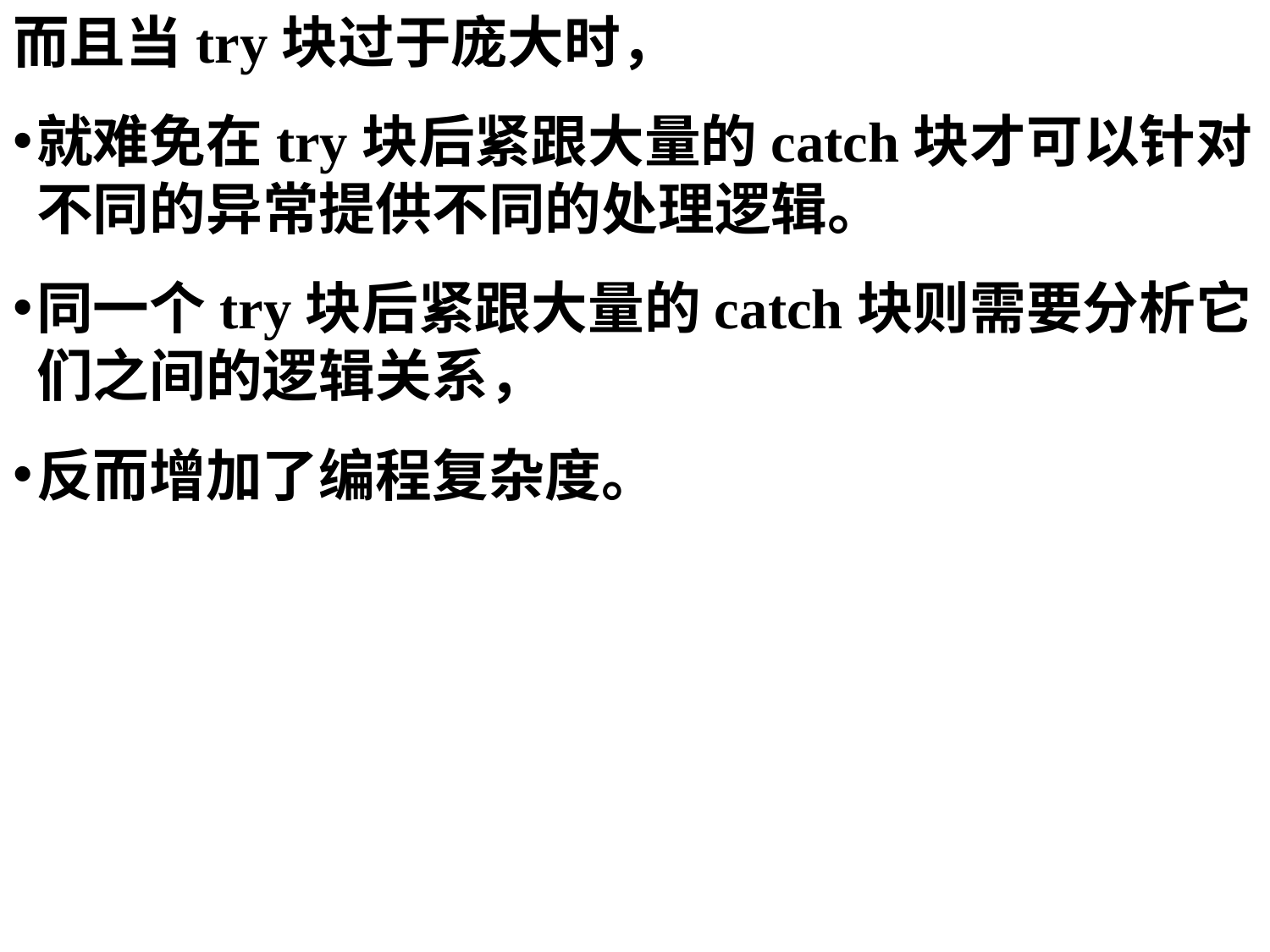

而且当try块过于庞大时，
就难免在try块后紧跟大量的catch块才可以针对不同的异常提供不同的处理逻辑。
同一个try块后紧跟大量的catch块则需要分析它们之间的逻辑关系，
反而增加了编程复杂度。